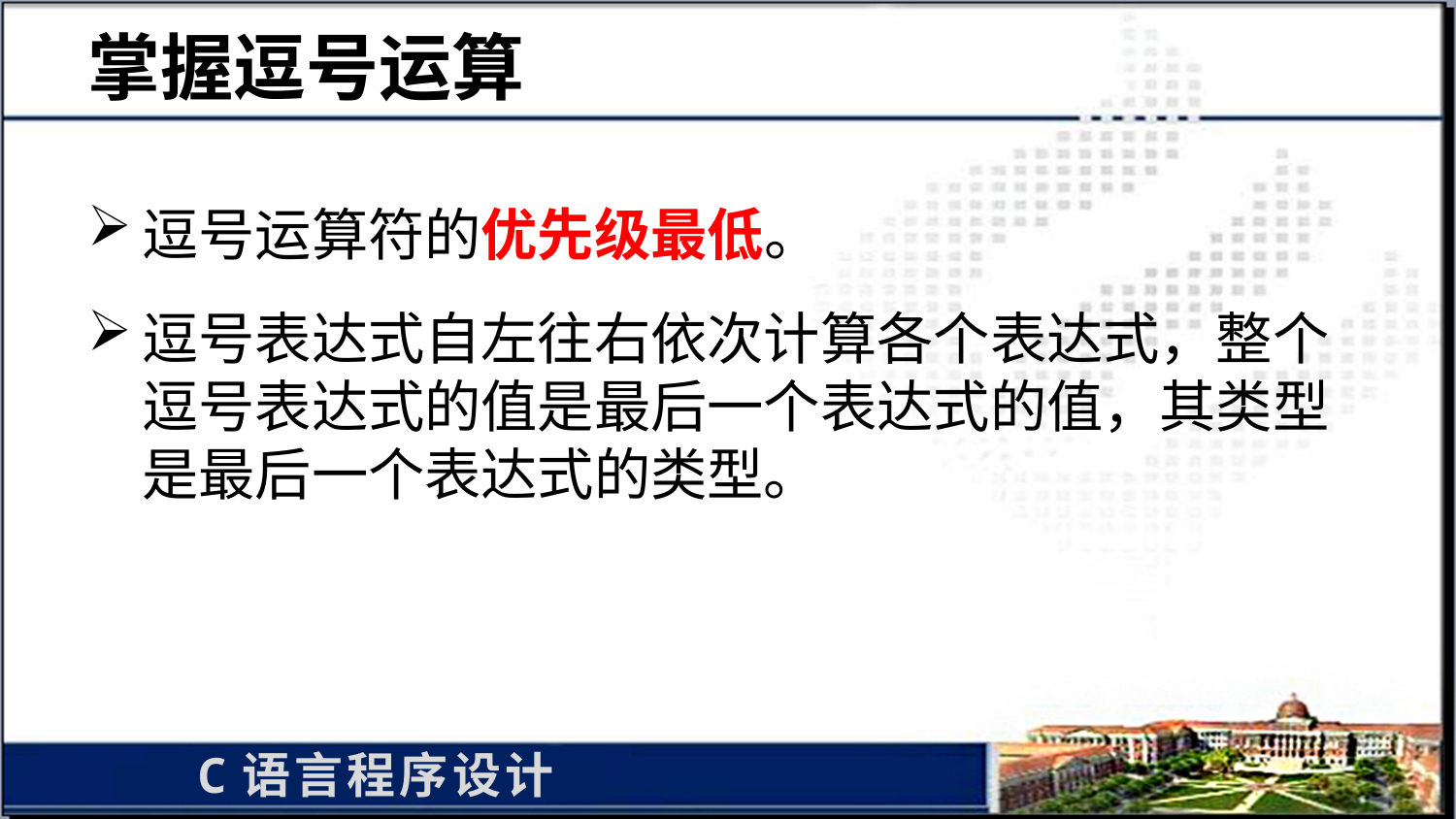

# 掌握逗号运算
逗号运算符的优先级最低。
逗号表达式自左往右依次计算各个表达式，整个逗号表达式的值是最后一个表达式的值，其类型是最后一个表达式的类型。